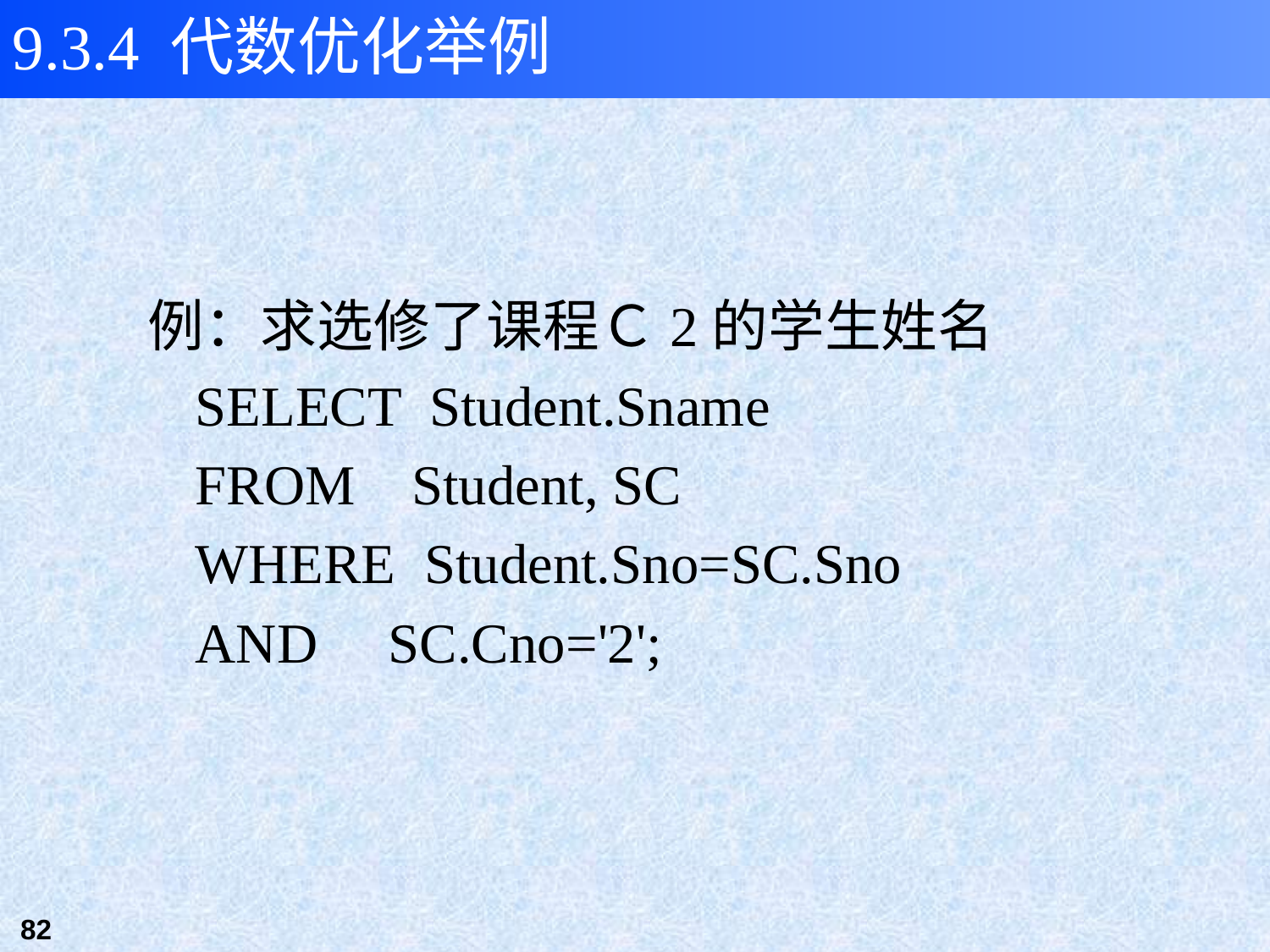

9.3.4 代数优化举例

例：求选修了课程Ｃ2的学生姓名
	SELECT  Student.Sname
	FROM    Student, SC
	WHERE  Student.Sno=SC.Sno
	AND     SC.Cno='2';